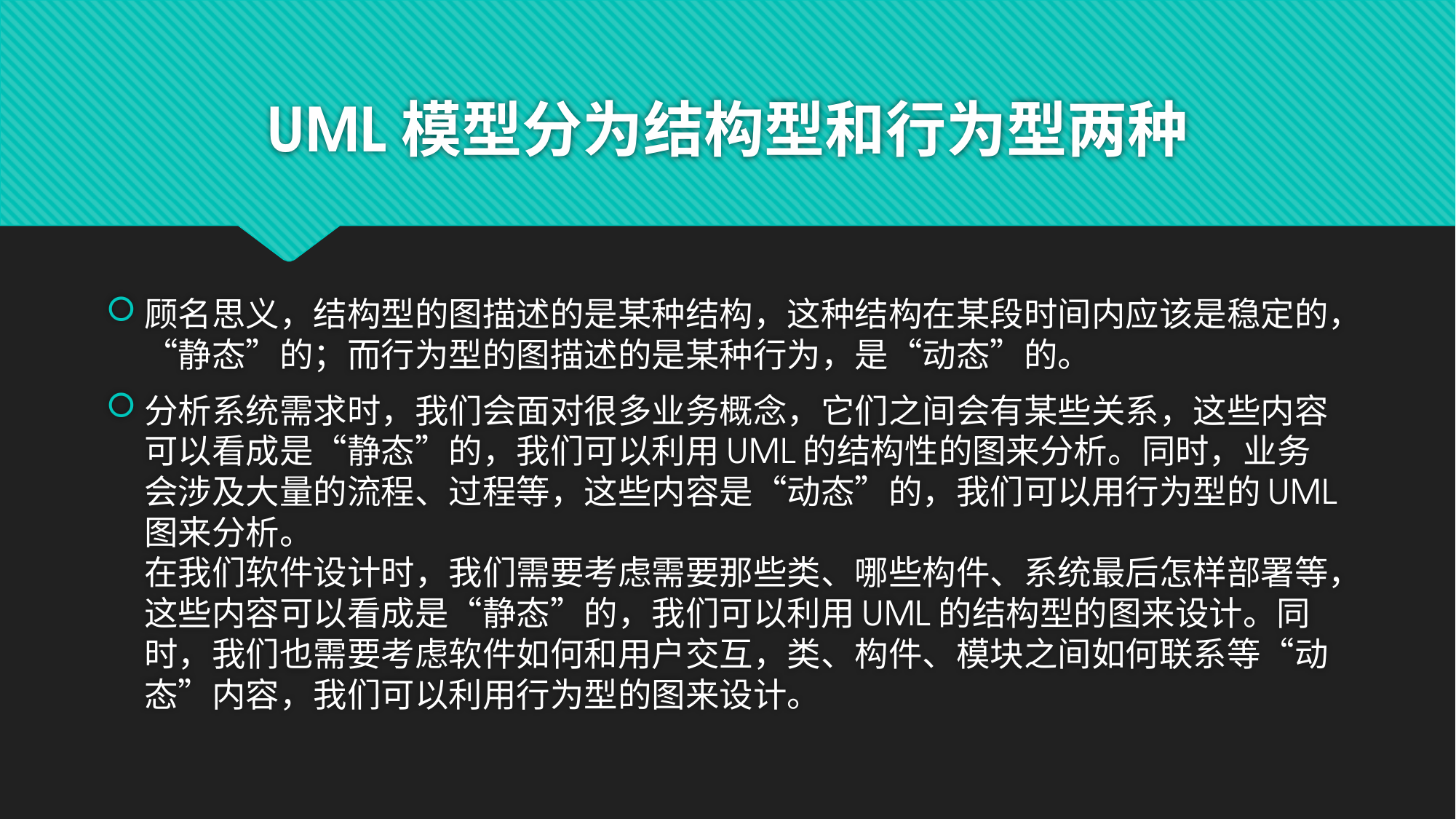

# UML模型分为结构型和行为型两种
顾名思义，结构型的图描述的是某种结构，这种结构在某段时间内应该是稳定的，“静态”的；而行为型的图描述的是某种行为，是“动态”的。
分析系统需求时，我们会面对很多业务概念，它们之间会有某些关系，这些内容可以看成是“静态”的，我们可以利用UML的结构性的图来分析。同时，业务会涉及大量的流程、过程等，这些内容是“动态”的，我们可以用行为型的UML图来分析。
在我们软件设计时，我们需要考虑需要那些类、哪些构件、系统最后怎样部署等，这些内容可以看成是“静态”的，我们可以利用UML的结构型的图来设计。同时，我们也需要考虑软件如何和用户交互，类、构件、模块之间如何联系等“动态”内容，我们可以利用行为型的图来设计。